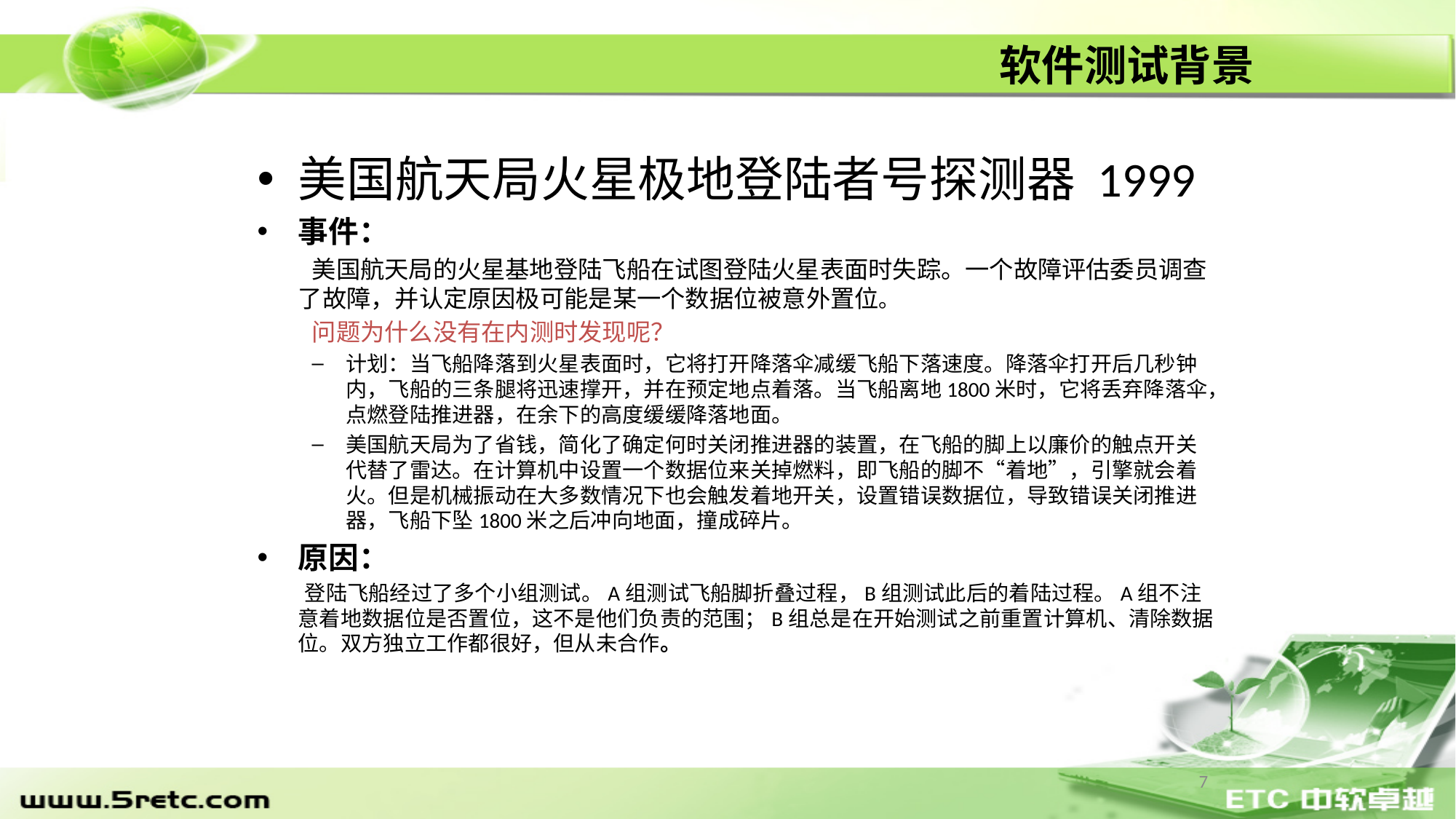

软件测试背景
美国航天局火星极地登陆者号探测器 1999
事件：
         美国航天局的火星基地登陆飞船在试图登陆火星表面时失踪。一个故障评估委员调查了故障，并认定原因极可能是某一个数据位被意外置位。
         问题为什么没有在内测时发现呢？
计划：当飞船降落到火星表面时，它将打开降落伞减缓飞船下落速度。降落伞打开后几秒钟内，飞船的三条腿将迅速撑开，并在预定地点着落。当飞船离地1800米时，它将丢弃降落伞，点燃登陆推进器，在余下的高度缓缓降落地面。
美国航天局为了省钱，简化了确定何时关闭推进器的装置，在飞船的脚上以廉价的触点开关代替了雷达。在计算机中设置一个数据位来关掉燃料，即飞船的脚不“着地”，引擎就会着火。但是机械振动在大多数情况下也会触发着地开关，设置错误数据位，导致错误关闭推进器，飞船下坠1800米之后冲向地面，撞成碎片。
原因：
         登陆飞船经过了多个小组测试。A组测试飞船脚折叠过程，B组测试此后的着陆过程。A组不注意着地数据位是否置位，这不是他们负责的范围；B组总是在开始测试之前重置计算机、清除数据位。双方独立工作都很好，但从未合作。
7